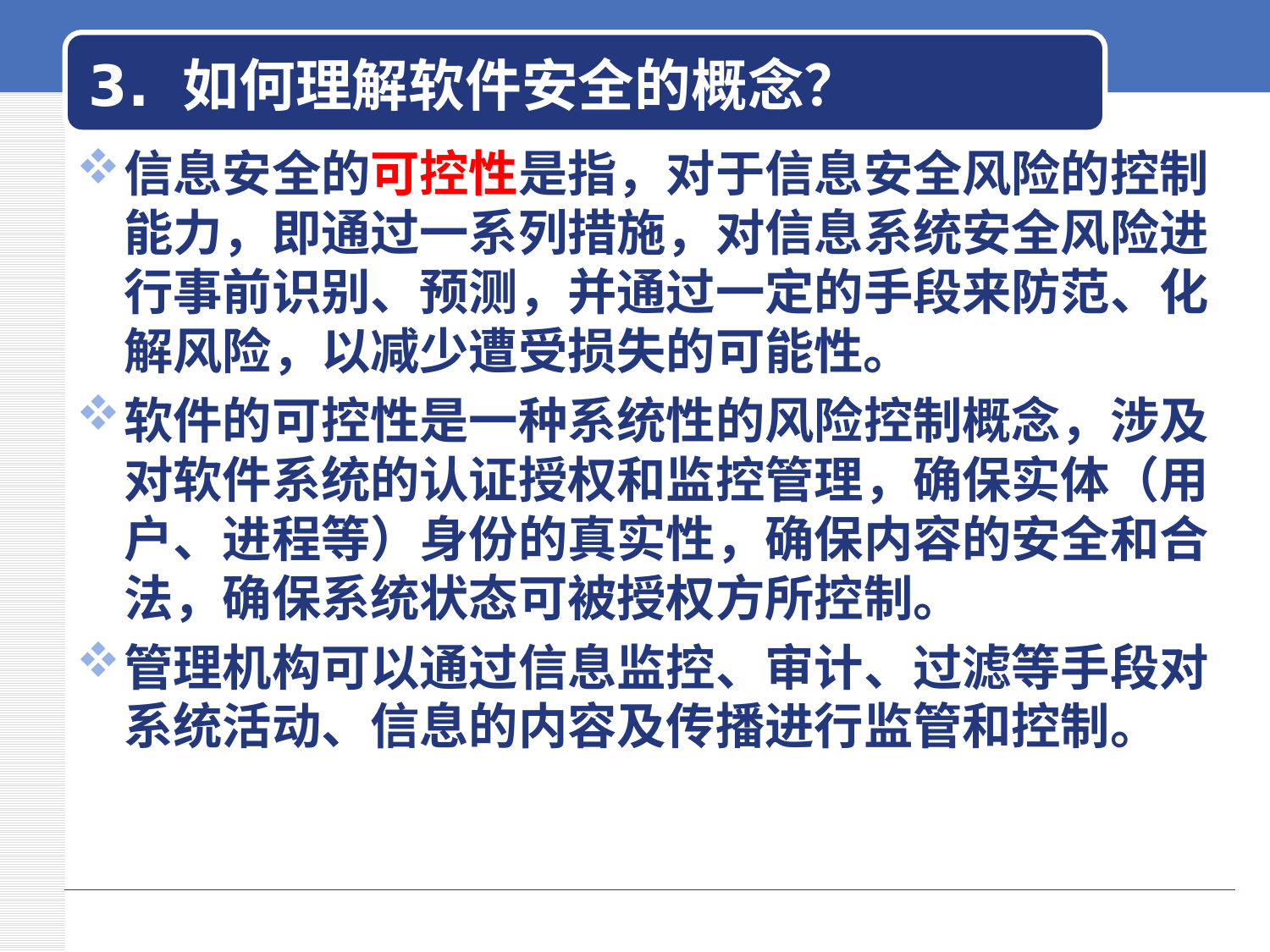

# 3. 如何理解软件安全的概念？
信息安全的可控性是指，对于信息安全风险的控制能力，即通过一系列措施，对信息系统安全风险进行事前识别、预测，并通过一定的手段来防范、化解风险，以减少遭受损失的可能性。
软件的可控性是一种系统性的风险控制概念，涉及对软件系统的认证授权和监控管理，确保实体（用户、进程等）身份的真实性，确保内容的安全和合法，确保系统状态可被授权方所控制。
管理机构可以通过信息监控、审计、过滤等手段对系统活动、信息的内容及传播进行监管和控制。